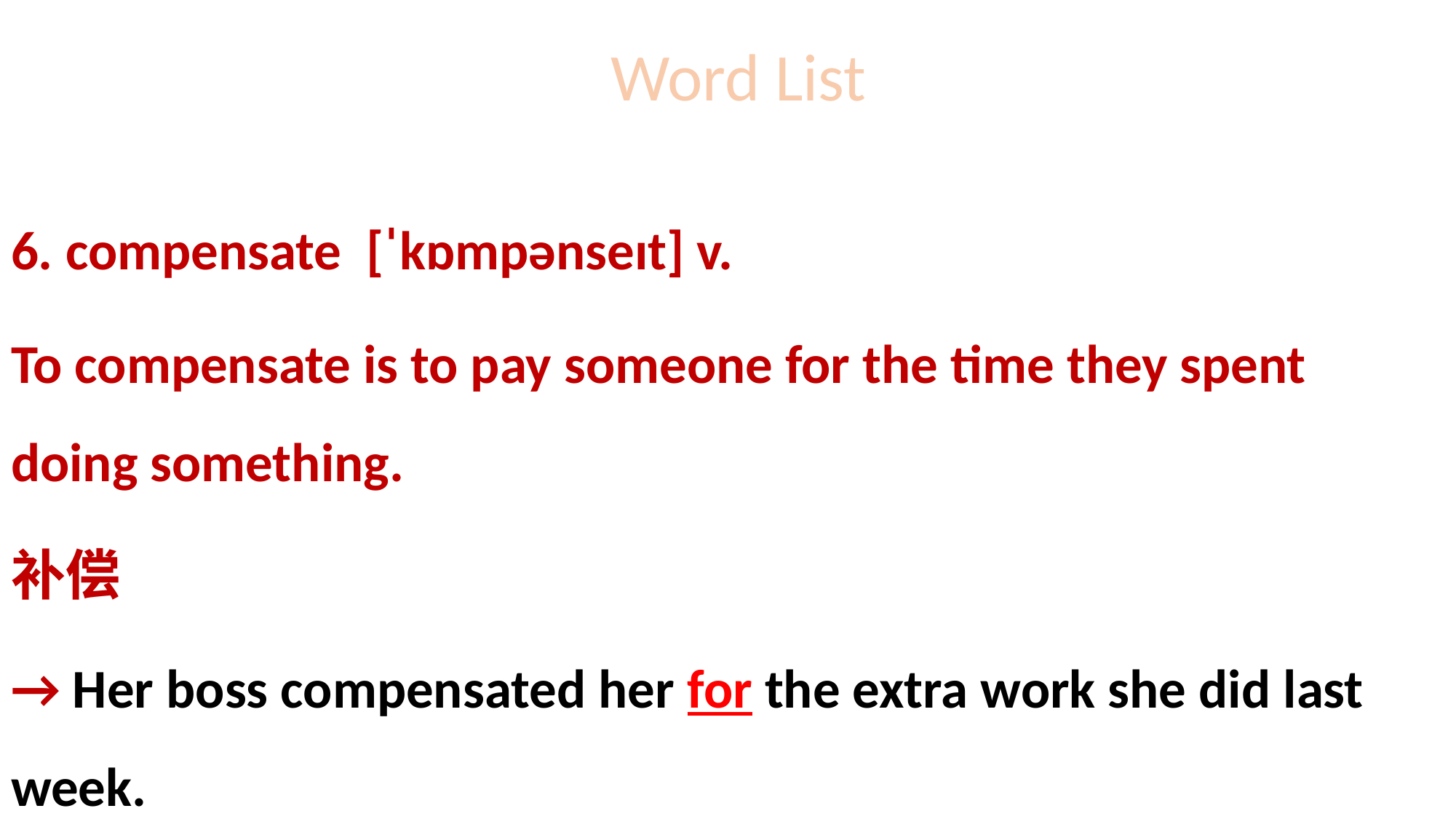

# Word List
6. compensate  [ˈkɒmpənseɪt] v.
To compensate is to pay someone for the time they spent doing something.
补偿
→ Her boss compensated her for the extra work she did last week.